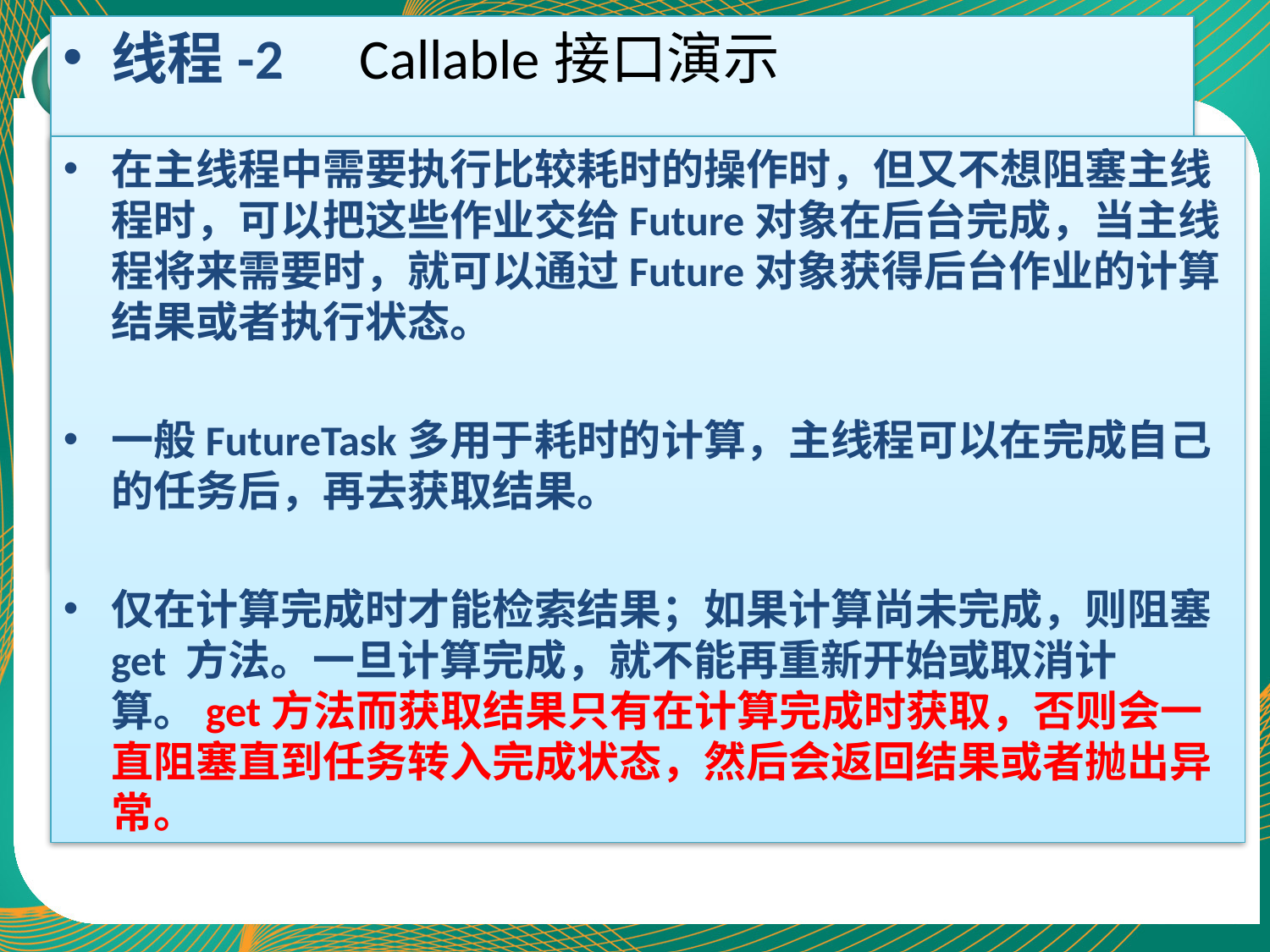

线程-2      Callable接口演示
在主线程中需要执行比较耗时的操作时，但又不想阻塞主线程时，可以把这些作业交给Future对象在后台完成，当主线程将来需要时，就可以通过Future对象获得后台作业的计算结果或者执行状态。

一般FutureTask多用于耗时的计算，主线程可以在完成自己的任务后，再去获取结果。

仅在计算完成时才能检索结果；如果计算尚未完成，则阻塞 get 方法。一旦计算完成，就不能再重新开始或取消计算。get方法而获取结果只有在计算完成时获取，否则会一直阻塞直到任务转入完成状态，然后会返回结果或者抛出异常。